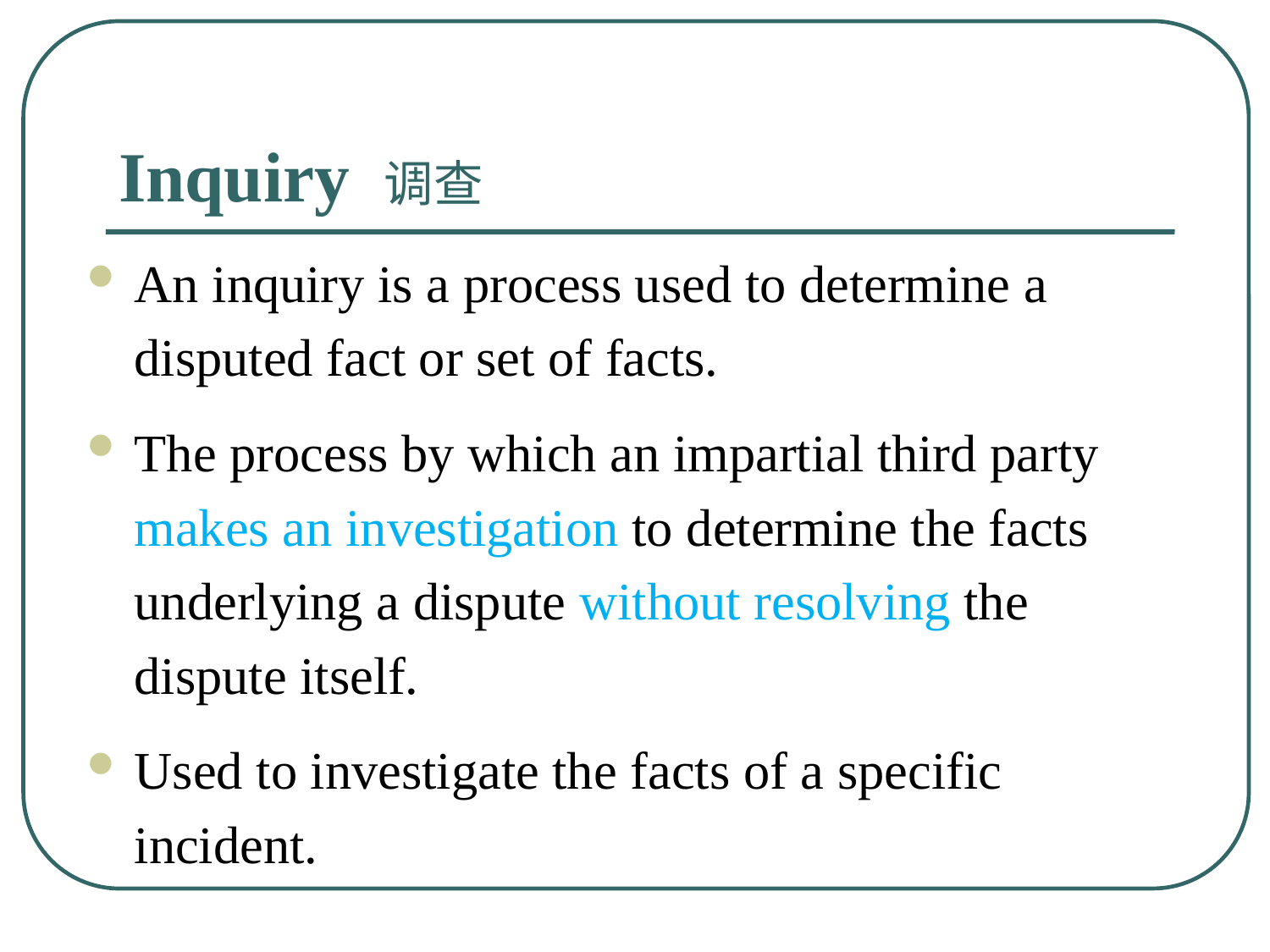

# Inquiry 调查
An inquiry is a process used to determine a disputed fact or set of facts.
The process by which an impartial third party makes an investigation to determine the facts underlying a dispute without resolving the dispute itself.
Used to investigate the facts of a specific incident.